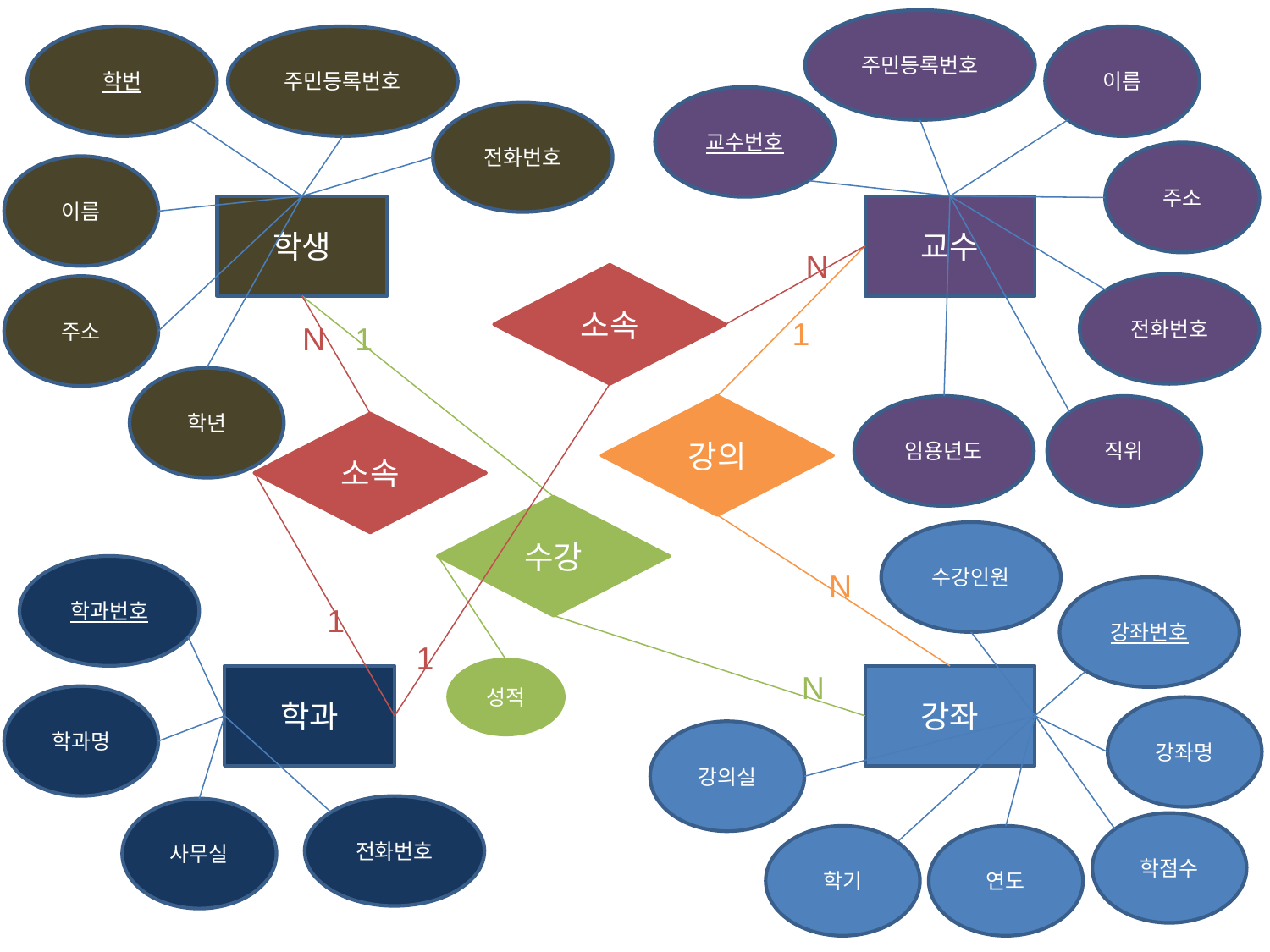

주민등록번호
이름
학번
주민등록번호
교수번호
전화번호
주소
이름
학생
교수
N
소속
전화번호
주소
1
N
1
학년
강의
임용년도
직위
소속
수강
수강인원
학과번호
N
강좌번호
1
1
성적
N
학과
강좌
학과명
강좌명
강의실
전화번호
사무실
학점수
학기
연도